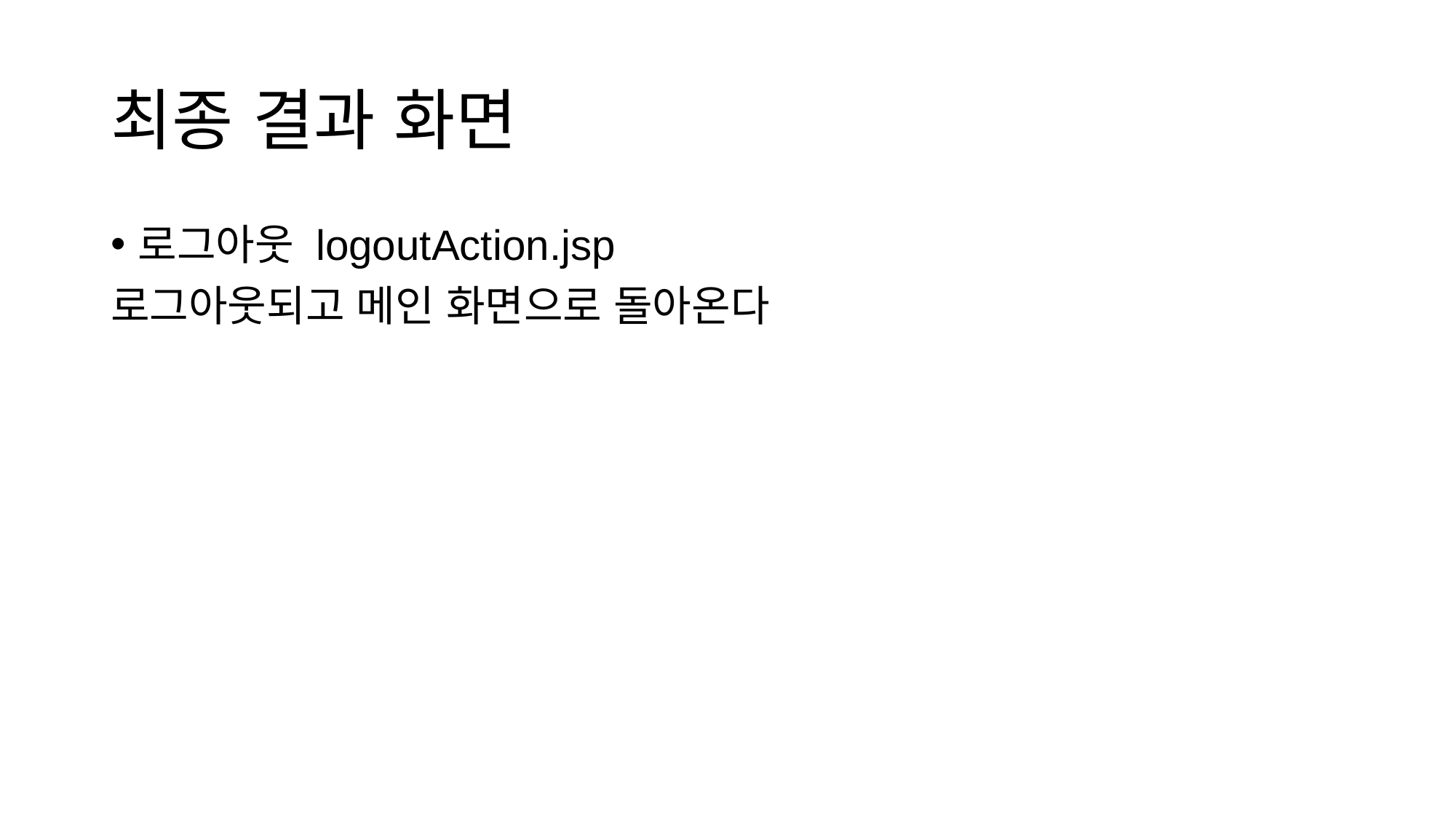

# 최종 결과 화면
로그아웃 logoutAction.jsp
로그아웃되고 메인 화면으로 돌아온다